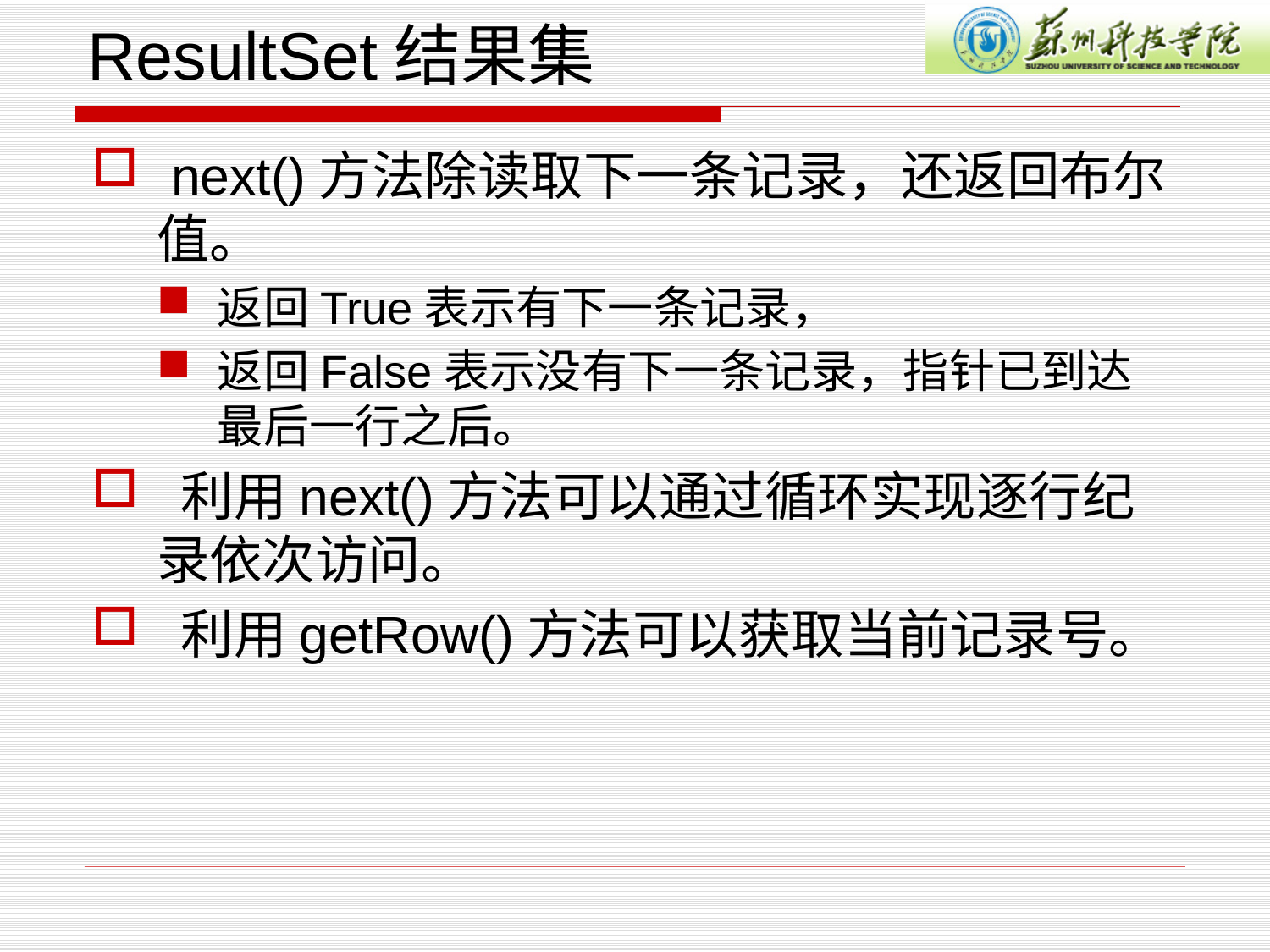

# ResultSet结果集
 next()方法除读取下一条记录，还返回布尔值。
返回True表示有下一条记录，
返回False表示没有下一条记录，指针已到达最后一行之后。
 利用next()方法可以通过循环实现逐行纪录依次访问。
 利用getRow()方法可以获取当前记录号。